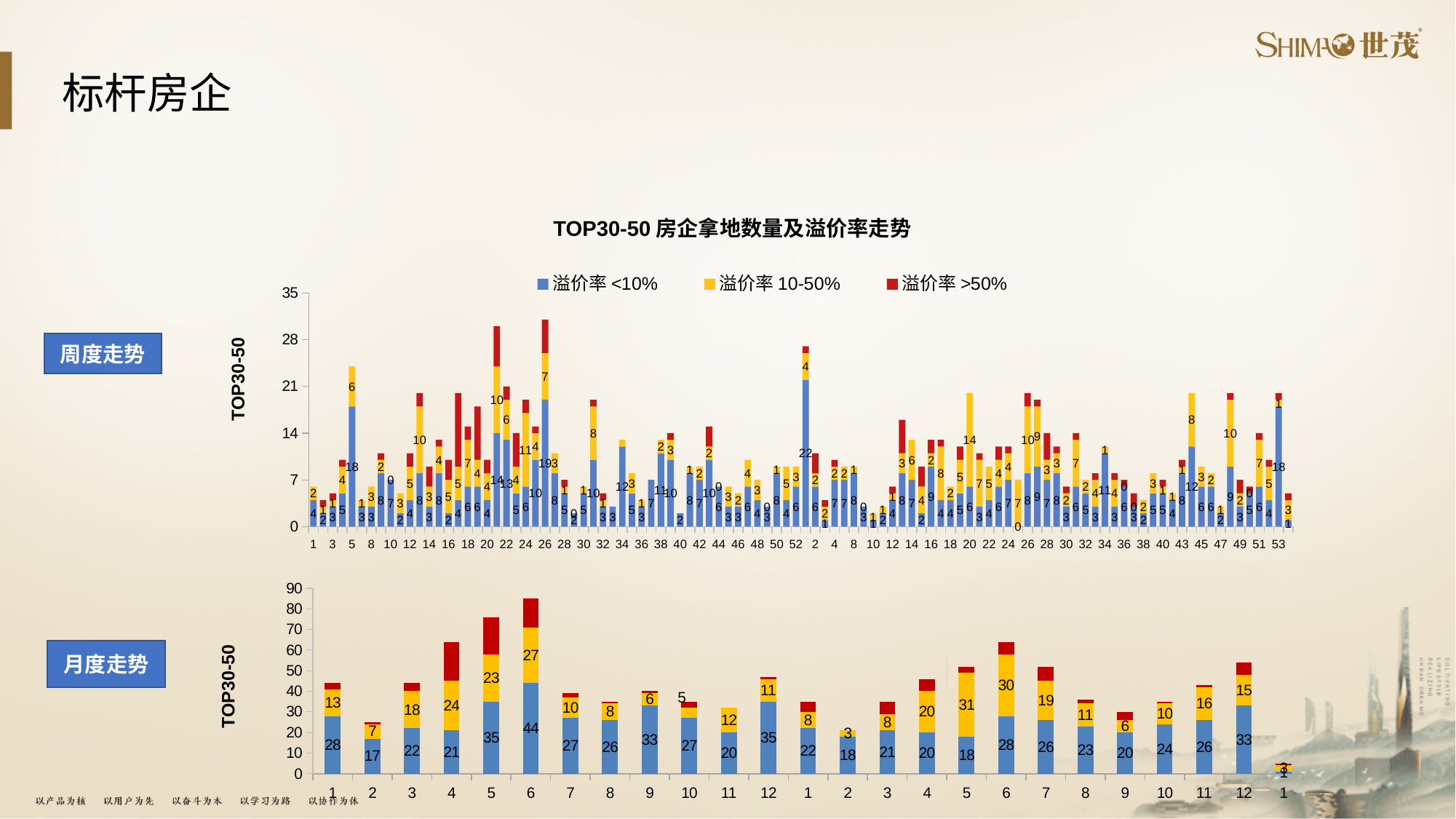

# 标杆房企
TOP30-50房企拿地数量及溢价率走势

### Chart:

| Category | 溢价率<10% | 溢价率10-50% | 溢价率>50% |
|---|---|---|---|
| 1 | 4.0 | 2.0 | 0.0 |
| 2 | 2.0 | 1.0 | 1.0 |
| 3 | 3.0 | 1.0 | 1.0 |
| 4 | 5.0 | 4.0 | 1.0 |
| 5 | 18.0 | 6.0 | 0.0 |
| 7 | 3.0 | 1.0 | 0.0 |
| 8 | 3.0 | 3.0 | 0.0 |
| 9 | 8.0 | 2.0 | 1.0 |
| 10 | 7.0 | 0.0 | 0.0 |
| 11 | 2.0 | 3.0 | 0.0 |
| 12 | 4.0 | 5.0 | 2.0 |
| 13 | 8.0 | 10.0 | 2.0 |
| 14 | 3.0 | 3.0 | 3.0 |
| 15 | 8.0 | 4.0 | 1.0 |
| 16 | 2.0 | 5.0 | 3.0 |
| 17 | 4.0 | 5.0 | 11.0 |
| 18 | 6.0 | 7.0 | 2.0 |
| 19 | 6.0 | 4.0 | 8.0 |
| 20 | 4.0 | 4.0 | 2.0 |
| 21 | 14.0 | 10.0 | 6.0 |
| 22 | 13.0 | 6.0 | 2.0 |
| 23 | 5.0 | 4.0 | 5.0 |
| 24 | 6.0 | 11.0 | 2.0 |
| 25 | 10.0 | 4.0 | 1.0 |
| 26 | 19.0 | 7.0 | 5.0 |
| 27 | 8.0 | 3.0 | 0.0 |
| 28 | 5.0 | 1.0 | 1.0 |
| 29 | 2.0 | 0.0 | 0.0 |
| 30 | 5.0 | 1.0 | 0.0 |
| 31 | 10.0 | 8.0 | 1.0 |
| 32 | 3.0 | 1.0 | 1.0 |
| 33 | 3.0 | 0.0 | 0.0 |
| 34 | 12.0 | 1.0 | 0.0 |
| 35 | 5.0 | 3.0 | 0.0 |
| 36 | 3.0 | 1.0 | 0.0 |
| 37 | 7.0 | 0.0 | 0.0 |
| 38 | 11.0 | 2.0 | 0.0 |
| 39 | 10.0 | 3.0 | 1.0 |
| 40 | 2.0 | 0.0 | 0.0 |
| 41 | 8.0 | 1.0 | 0.0 |
| 42 | 7.0 | 2.0 | 0.0 |
| 43 | 10.0 | 2.0 | 3.0 |
| 44 | 6.0 | 0.0 | 0.0 |
| 45 | 3.0 | 3.0 | 0.0 |
| 46 | 3.0 | 2.0 | 0.0 |
| 47 | 6.0 | 4.0 | 0.0 |
| 48 | 4.0 | 3.0 | 0.0 |
| 49 | 3.0 | 0.0 | 0.0 |
| 50 | 8.0 | 1.0 | 0.0 |
| 51 | 4.0 | 5.0 | 0.0 |
| 52 | 6.0 | 3.0 | 0.0 |
| 1 | 22.0 | 4.0 | 1.0 |
| 2 | 6.0 | 2.0 | 3.0 |
| 3 | 1.0 | 2.0 | 1.0 |
| 4 | 7.0 | 2.0 | 1.0 |
| 7 | 7.0 | 2.0 | 0.0 |
| 8 | 8.0 | 1.0 | 0.0 |
| 9 | 3.0 | 0.0 | 0.0 |
| 10 | 1.0 | 1.0 | 0.0 |
| 11 | 2.0 | 1.0 | 0.0 |
| 12 | 4.0 | 1.0 | 1.0 |
| 13 | 8.0 | 3.0 | 5.0 |
| 14 | 7.0 | 6.0 | 0.0 |
| 15 | 2.0 | 4.0 | 3.0 |
| 16 | 9.0 | 2.0 | 2.0 |
| 17 | 4.0 | 8.0 | 1.0 |
| 18 | 4.0 | 2.0 | 0.0 |
| 19 | 5.0 | 5.0 | 2.0 |
| 20 | 6.0 | 14.0 | 0.0 |
| 21 | 3.0 | 7.0 | 1.0 |
| 22 | 4.0 | 5.0 | 0.0 |
| 23 | 6.0 | 4.0 | 2.0 |
| 24 | 7.0 | 4.0 | 1.0 |
| 25 | 0.0 | 7.0 | 0.0 |
| 26 | 8.0 | 10.0 | 2.0 |
| 27 | 9.0 | 9.0 | 1.0 |
| 28 | 7.0 | 3.0 | 4.0 |
| 29 | 8.0 | 3.0 | 1.0 |
| 30 | 3.0 | 2.0 | 1.0 |
| 31 | 6.0 | 7.0 | 1.0 |
| 32 | 5.0 | 2.0 | 0.0 |
| 33 | 3.0 | 4.0 | 1.0 |
| 34 | 11.0 | 1.0 | 0.0 |
| 35 | 3.0 | 4.0 | 1.0 |
| 36 | 6.0 | 0.0 | 1.0 |
| 37 | 3.0 | 0.0 | 2.0 |
| 38 | 2.0 | 2.0 | 0.0 |
| 39 | 5.0 | 3.0 | 0.0 |
| 40 | 5.0 | 1.0 | 1.0 |
| 42 | 4.0 | 1.0 | 0.0 |
| 43 | 8.0 | 1.0 | 1.0 |
| 44 | 12.0 | 8.0 | 0.0 |
| 45 | 6.0 | 3.0 | 0.0 |
| 46 | 6.0 | 2.0 | 0.0 |
| 47 | 2.0 | 1.0 | 0.0 |
| 48 | 9.0 | 10.0 | 1.0 |
| 49 | 3.0 | 2.0 | 2.0 |
| 50 | 5.0 | 0.0 | 1.0 |
| 51 | 6.0 | 7.0 | 1.0 |
| 52 | 4.0 | 5.0 | 1.0 |
| 53 | 18.0 | 1.0 | 1.0 |
| 1 | 1.0 | 3.0 | 1.0 |
周度走势

### Chart:

| Category | 溢价率<10% | 溢价率10-50% | 溢价率>50% |
|---|---|---|---|
| 1 | 28.0 | 13.0 | 3.0 |
| 2 | 17.0 | 7.0 | 1.0 |
| 3 | 22.0 | 18.0 | 4.0 |
| 4 | 21.0 | 24.0 | 19.0 |
| 5 | 35.0 | 23.0 | 18.0 |
| 6 | 44.0 | 27.0 | 14.0 |
| 7 | 27.0 | 10.0 | 2.0 |
| 8 | 26.0 | 8.0 | 1.0 |
| 9 | 33.0 | 6.0 | 1.0 |
| 10 | 27.0 | 5.0 | 3.0 |
| 11 | 20.0 | 12.0 | 0.0 |
| 12 | 35.0 | 11.0 | 1.0 |
| 1 | 22.0 | 8.0 | 5.0 |
| 2 | 18.0 | 3.0 | 0.0 |
| 3 | 21.0 | 8.0 | 6.0 |
| 4 | 20.0 | 20.0 | 6.0 |
| 5 | 18.0 | 31.0 | 3.0 |
| 6 | 28.0 | 30.0 | 6.0 |
| 7 | 26.0 | 19.0 | 7.0 |
| 8 | 23.0 | 11.0 | 2.0 |
| 9 | 20.0 | 6.0 | 4.0 |
| 10 | 24.0 | 10.0 | 1.0 |
| 11 | 26.0 | 16.0 | 1.0 |
| 12 | 33.0 | 15.0 | 6.0 |
| 1 | 1.0 | 3.0 | 1.0 |
月度走势